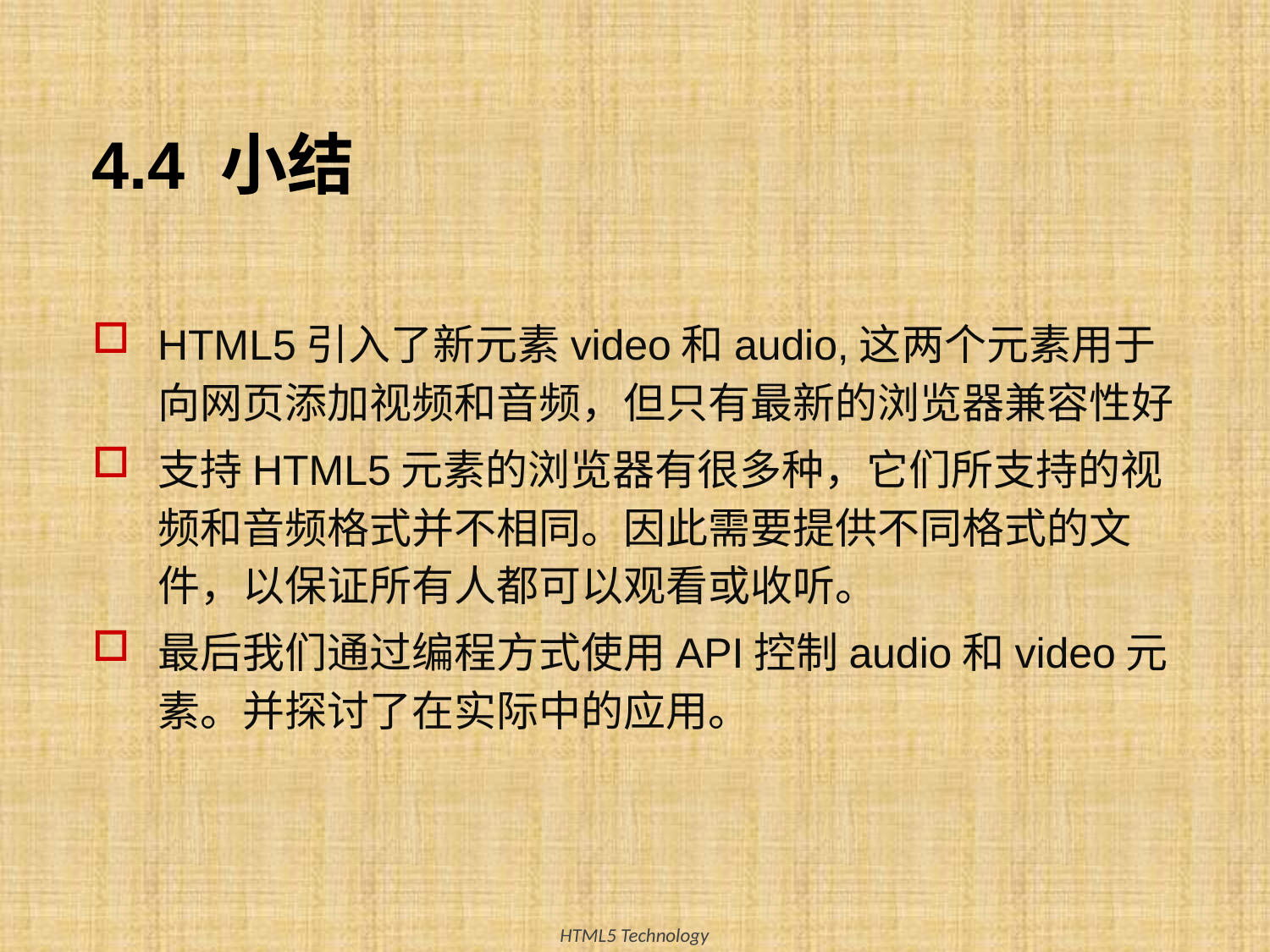

# 4.4 小结
HTML5引入了新元素video和audio,这两个元素用于向网页添加视频和音频，但只有最新的浏览器兼容性好
支持HTML5元素的浏览器有很多种，它们所支持的视频和音频格式并不相同。因此需要提供不同格式的文件，以保证所有人都可以观看或收听。
最后我们通过编程方式使用API控制audio和video元素。并探讨了在实际中的应用。

52
HTML5 Technology